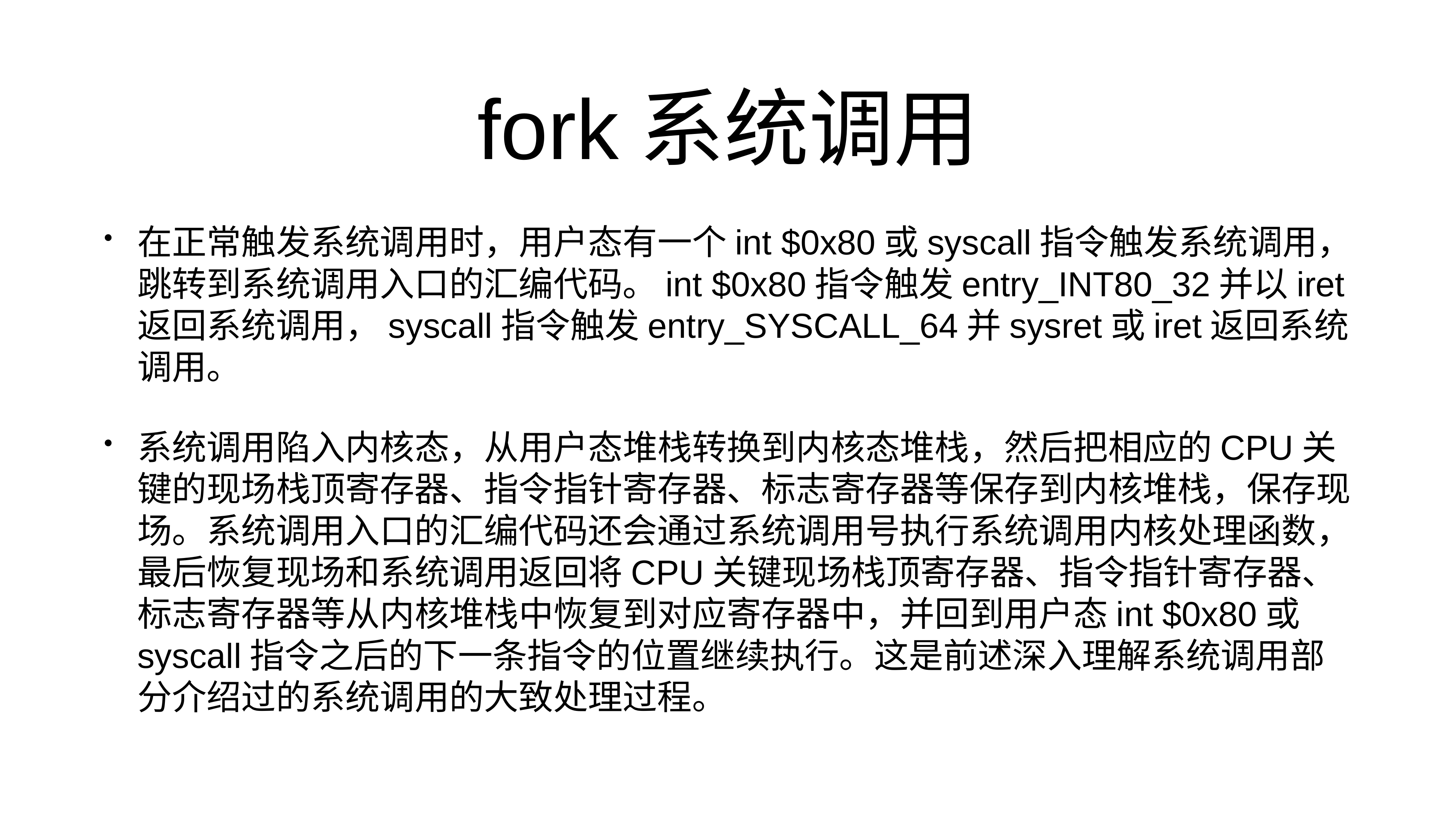

# fork系统调用
在正常触发系统调用时，用户态有一个int $0x80或syscall指令触发系统调用，跳转到系统调用入口的汇编代码。int $0x80指令触发entry_INT80_32并以iret返回系统调用，syscall指令触发entry_SYSCALL_64并sysret或iret返回系统调用。
系统调用陷入内核态，从用户态堆栈转换到内核态堆栈，然后把相应的CPU关键的现场栈顶寄存器、指令指针寄存器、标志寄存器等保存到内核堆栈，保存现场。系统调用入口的汇编代码还会通过系统调用号执行系统调用内核处理函数，最后恢复现场和系统调用返回将CPU关键现场栈顶寄存器、指令指针寄存器、标志寄存器等从内核堆栈中恢复到对应寄存器中，并回到用户态int $0x80或syscall指令之后的下一条指令的位置继续执行。这是前述深入理解系统调用部分介绍过的系统调用的大致处理过程。